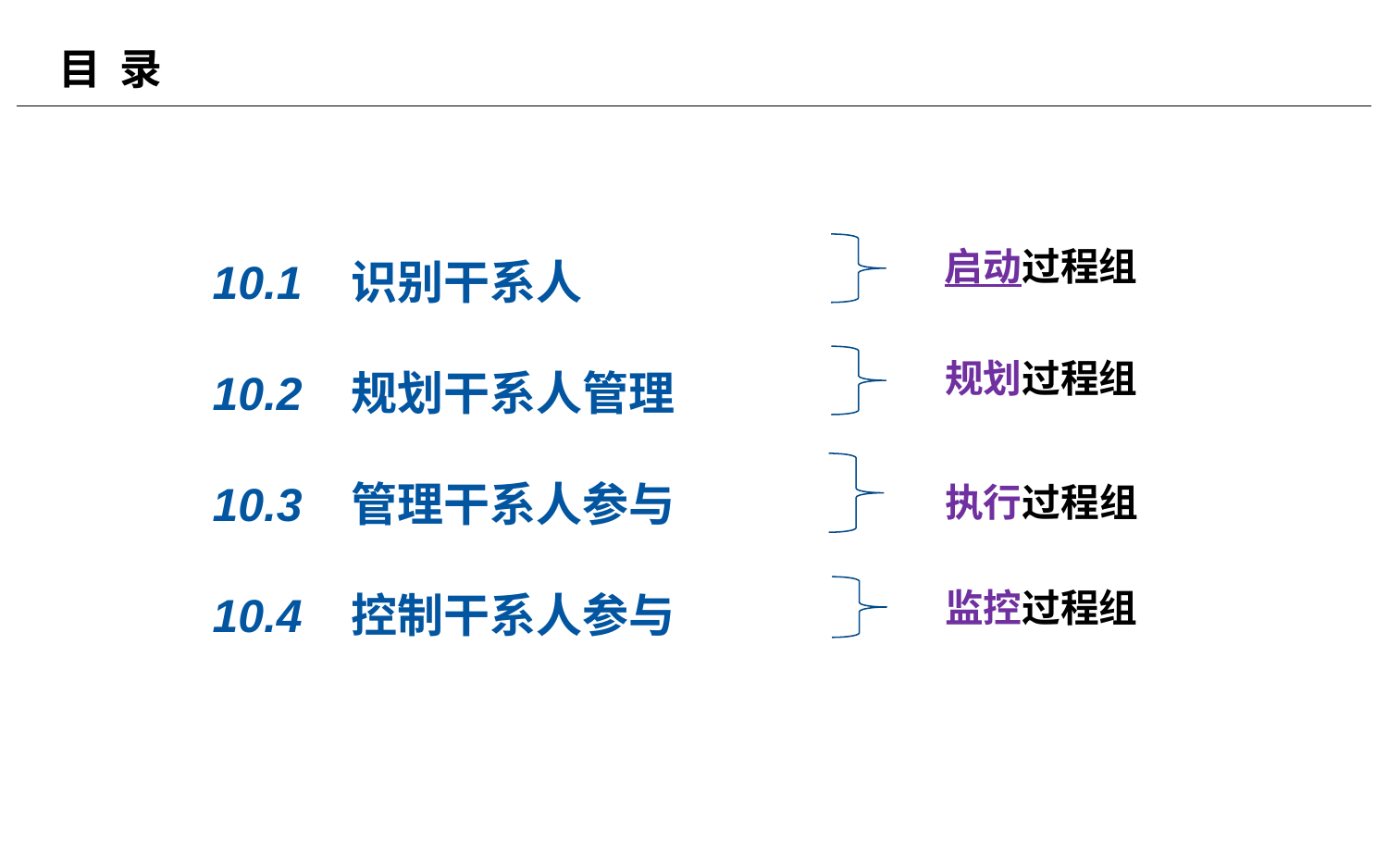

# 目  录
10.1	识别干系人
10.2	规划干系人管理
10.3	管理干系人参与
10.4	控制干系人参与

启动过程组

规划过程组

执行过程组

监控过程组